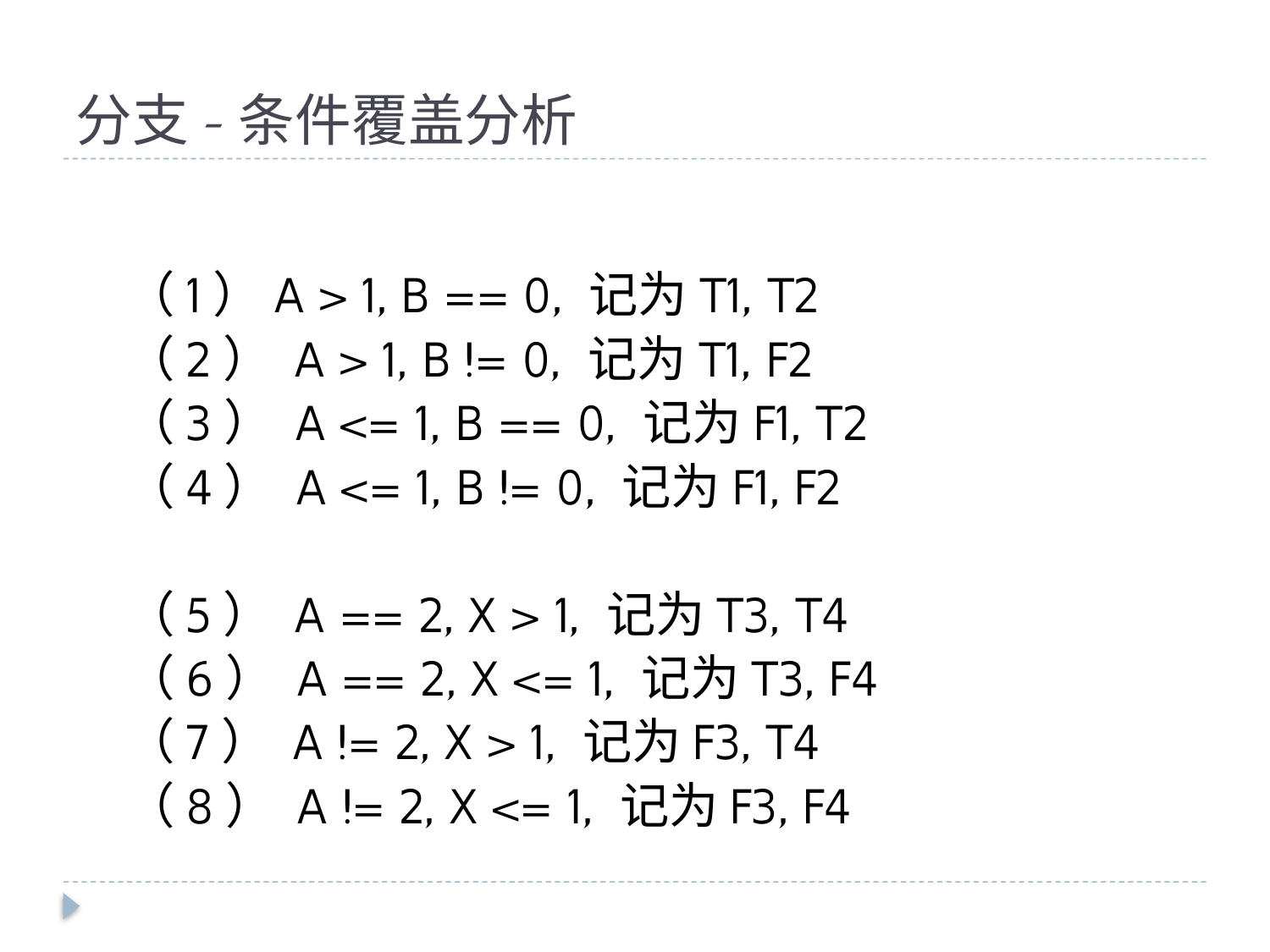

# 分支-条件覆盖分析
（1）A > 1, B == 0, 记为T1, T2
（2） A > 1, B != 0, 记为T1, F2
（3） A <= 1, B == 0, 记为F1, T2
（4） A <= 1, B != 0, 记为F1, F2

（5） A == 2, X > 1, 记为T3, T4
（6） A == 2, X <= 1, 记为T3, F4
（7） A != 2, X > 1, 记为F3, T4
（8） A != 2, X <= 1, 记为F3, F4